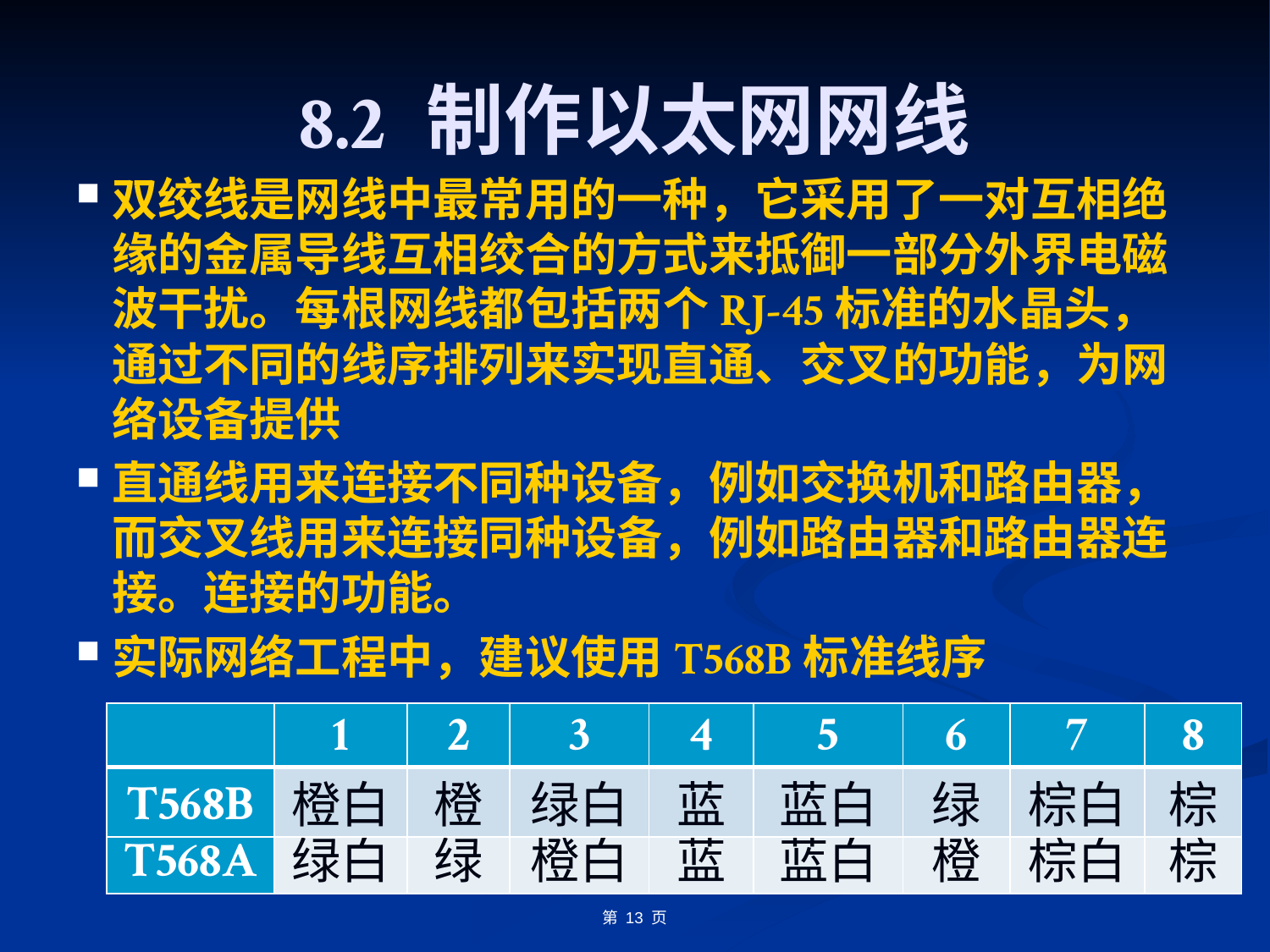

# 8.2	制作以太网网线
双绞线是网线中最常用的一种，它采用了一对互相绝缘的金属导线互相绞合的方式来抵御一部分外界电磁波干扰。每根网线都包括两个RJ-45标准的水晶头，通过不同的线序排列来实现直通、交叉的功能，为网络设备提供
直通线用来连接不同种设备，例如交换机和路由器，而交叉线用来连接同种设备，例如路由器和路由器连接。连接的功能。
实际网络工程中，建议使用T568B标准线序
|  | 1 | 2 | 3 | 4 | 5 | 6 | 7 | 8 |
| --- | --- | --- | --- | --- | --- | --- | --- | --- |
| T568B | 橙白 | 橙 | 绿白 | 蓝 | 蓝白 | 绿 | 棕白 | 棕 |
| T568A | 绿白 | 绿 | 橙白 | 蓝 | 蓝白 | 橙 | 棕白 | 棕 |
第 13 页